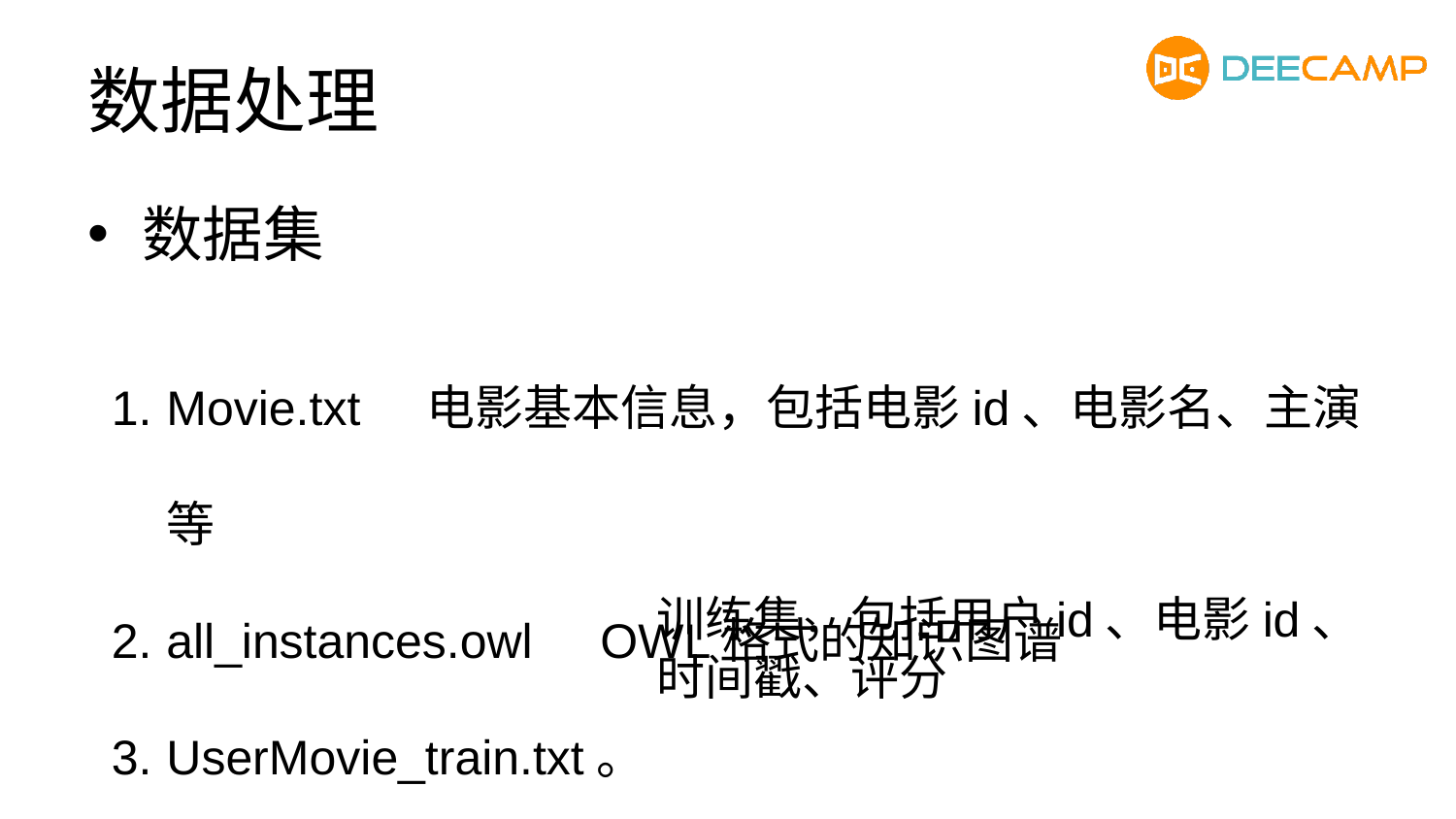

# 数据处理
数据集
Movie.txt    电影基本信息，包括电影id、电影名、主演等
all_instances.owl     OWL格式的知识图谱
UserMovie_train.txt。
训练集，包括用户id、电影id、时间戳、评分